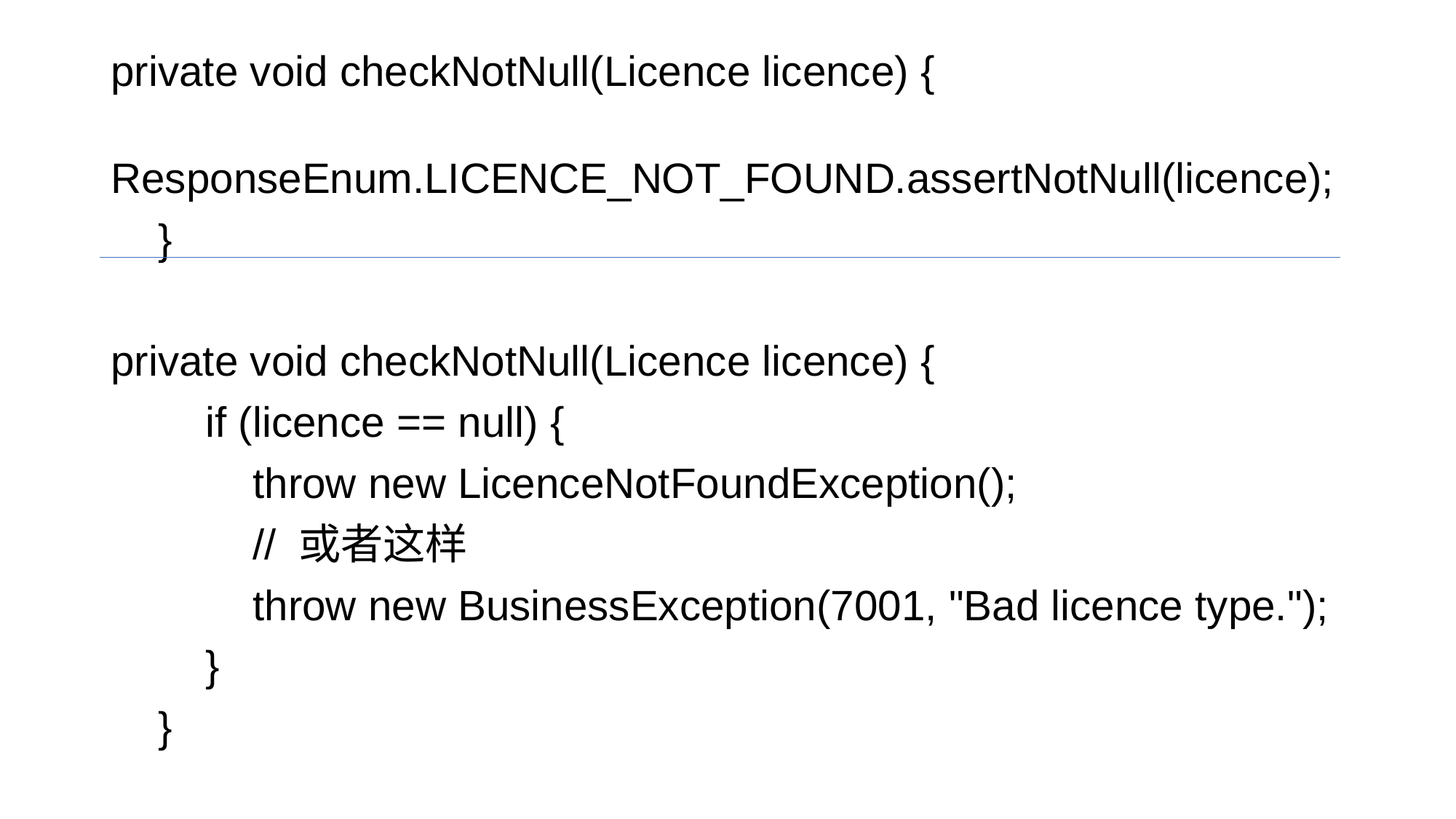

private void checkNotNull(Licence licence) {
        ResponseEnum.LICENCE_NOT_FOUND.assertNotNull(licence);
    }

private void checkNotNull(Licence licence) {
        if (licence == null) {
            throw new LicenceNotFoundException();
            // 或者这样
            throw new BusinessException(7001, "Bad licence type.");
        }
    }